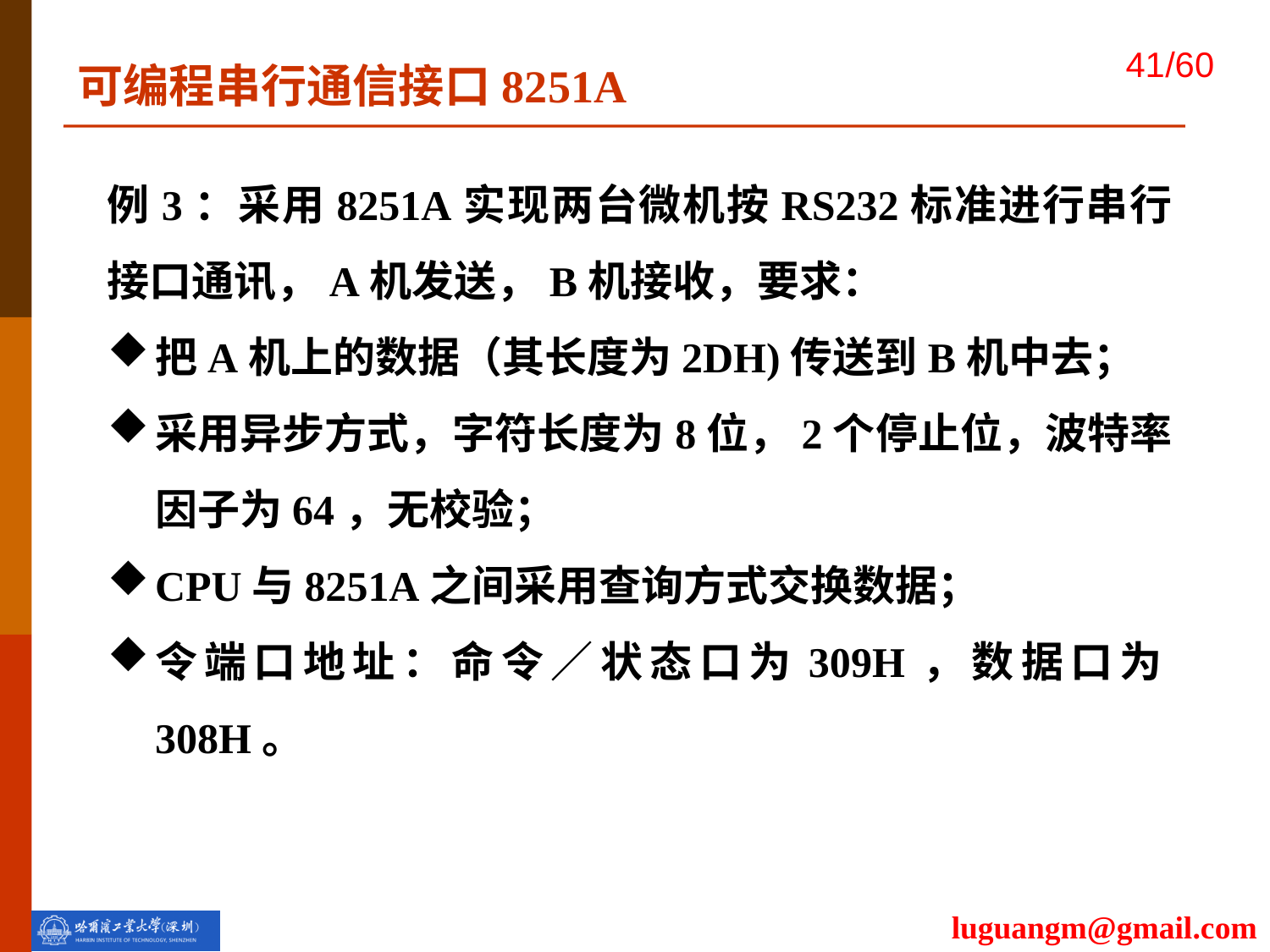

可编程串行通信接口8251A
例3：采用8251A实现两台微机按RS232标准进行串行接口通讯，A机发送，B机接收，要求：
把A机上的数据（其长度为2DH)传送到B机中去；
采用异步方式，字符长度为8位，2个停止位，波特率因子为64，无校验；
CPU与8251A之间采用查询方式交换数据；
令端口地址：命令／状态口为309H，数据口为308H。